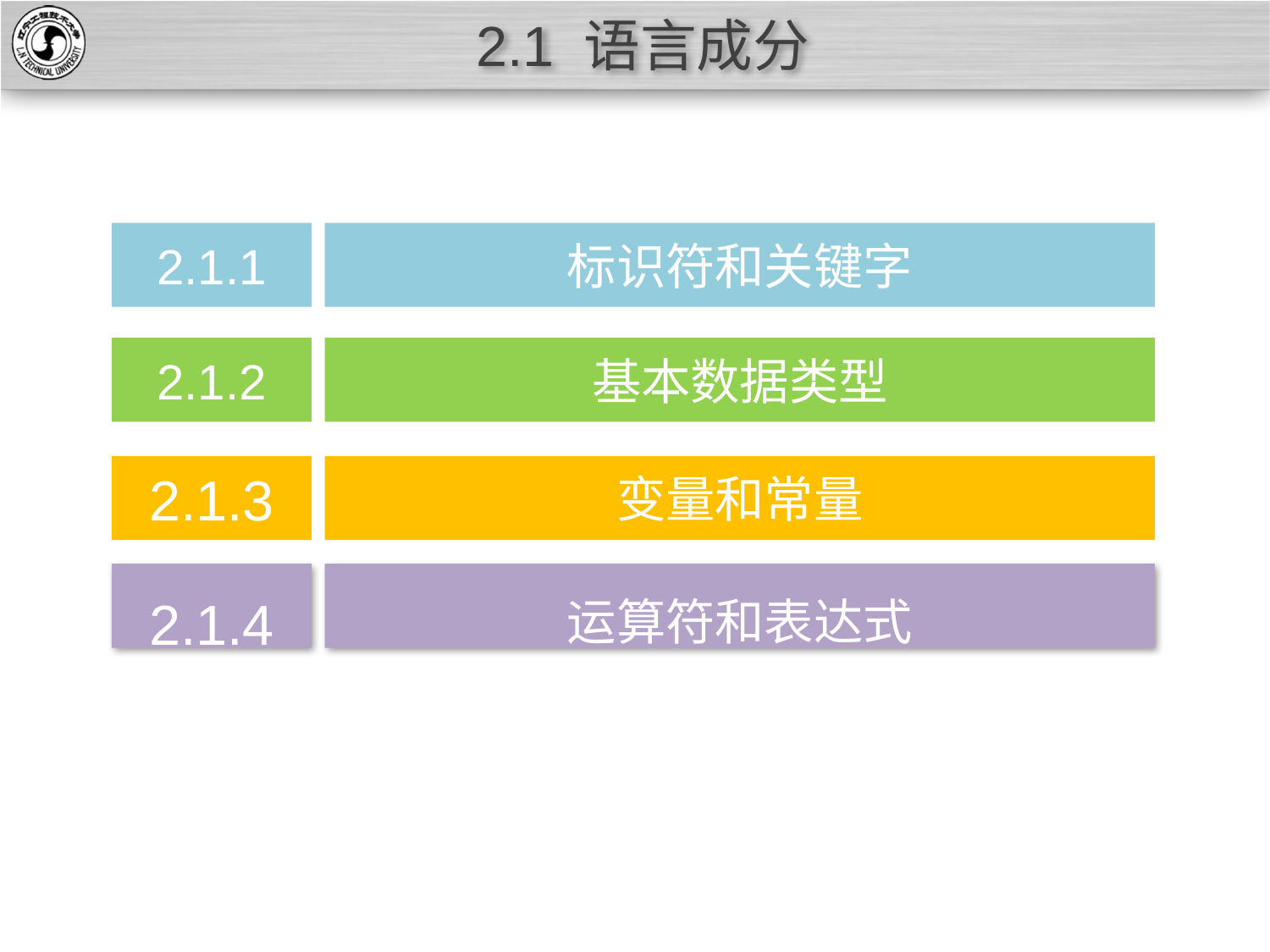

# 2.1 语言成分
2.1.1
标识符和关键字
2.1.2
基本数据类型
2.1.3
变量和常量
2.1.4
运算符和表达式